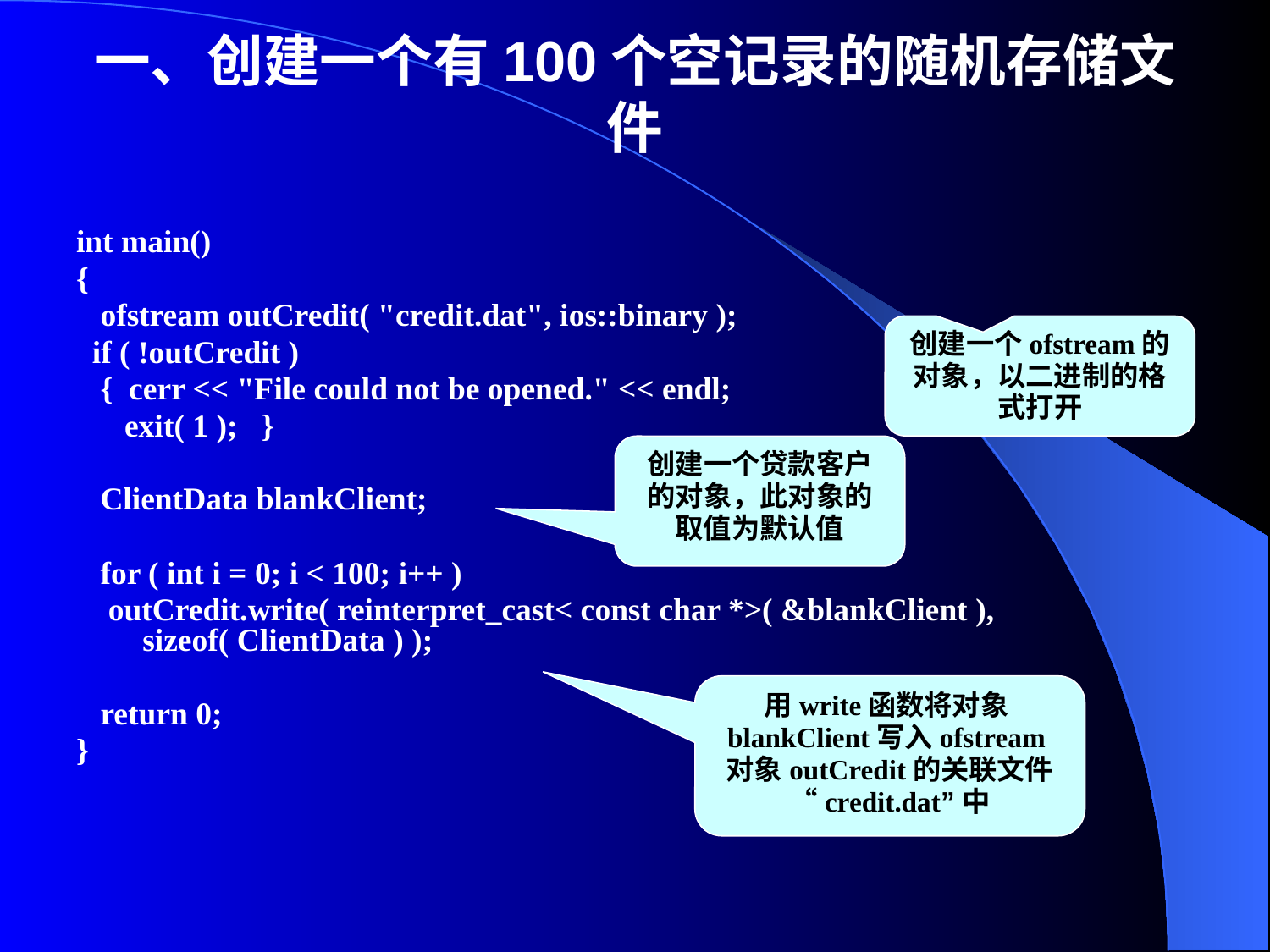

# 一、创建一个有100个空记录的随机存储文件
int main()
{
   ofstream outCredit( "credit.dat", ios::binary );
  if ( !outCredit )
   {  cerr << "File could not be opened." << endl;
      exit( 1 );   }

   ClientData blankClient;

   for ( int i = 0; i < 100; i++ )
    outCredit.write( reinterpret_cast< const char *>( &blankClient ),  sizeof( ClientData ) );

   return 0;
}
创建一个ofstream的对象，以二进制的格式打开
创建一个贷款客户的对象，此对象的取值为默认值
用write函数将对象blankClient写入ofstream对象outCredit的关联文件“credit.dat”中